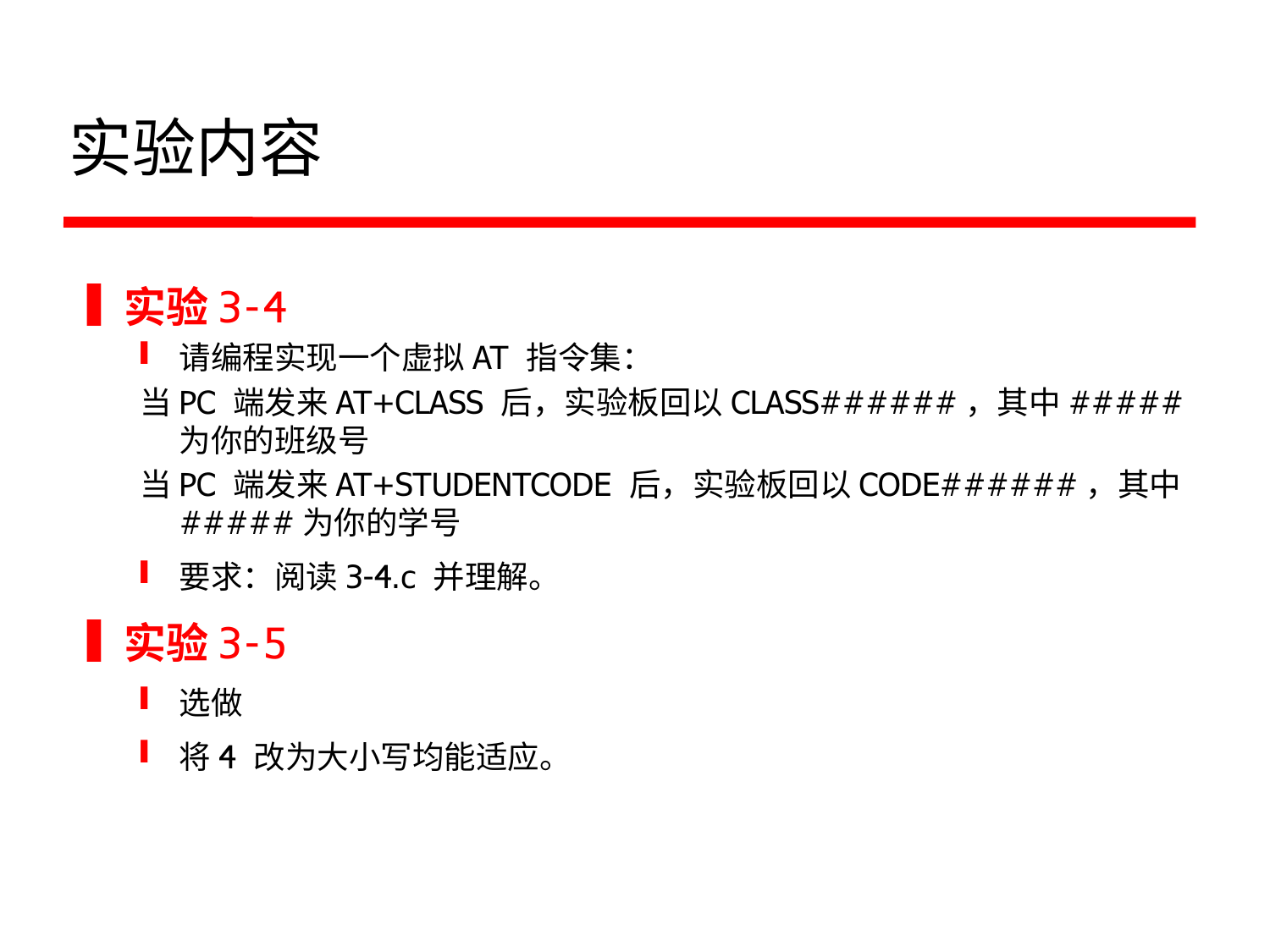

# 实验内容
实验3-4
请编程实现一个虚拟AT 指令集：
当PC 端发来AT+CLASS 后，实验板回以CLASS######，其中#####为你的班级号
当PC 端发来AT+STUDENTCODE 后，实验板回以CODE######，其中#####为你的学号
要求：阅读3-4.c 并理解。
实验3-5
选做
将4 改为大小写均能适应。